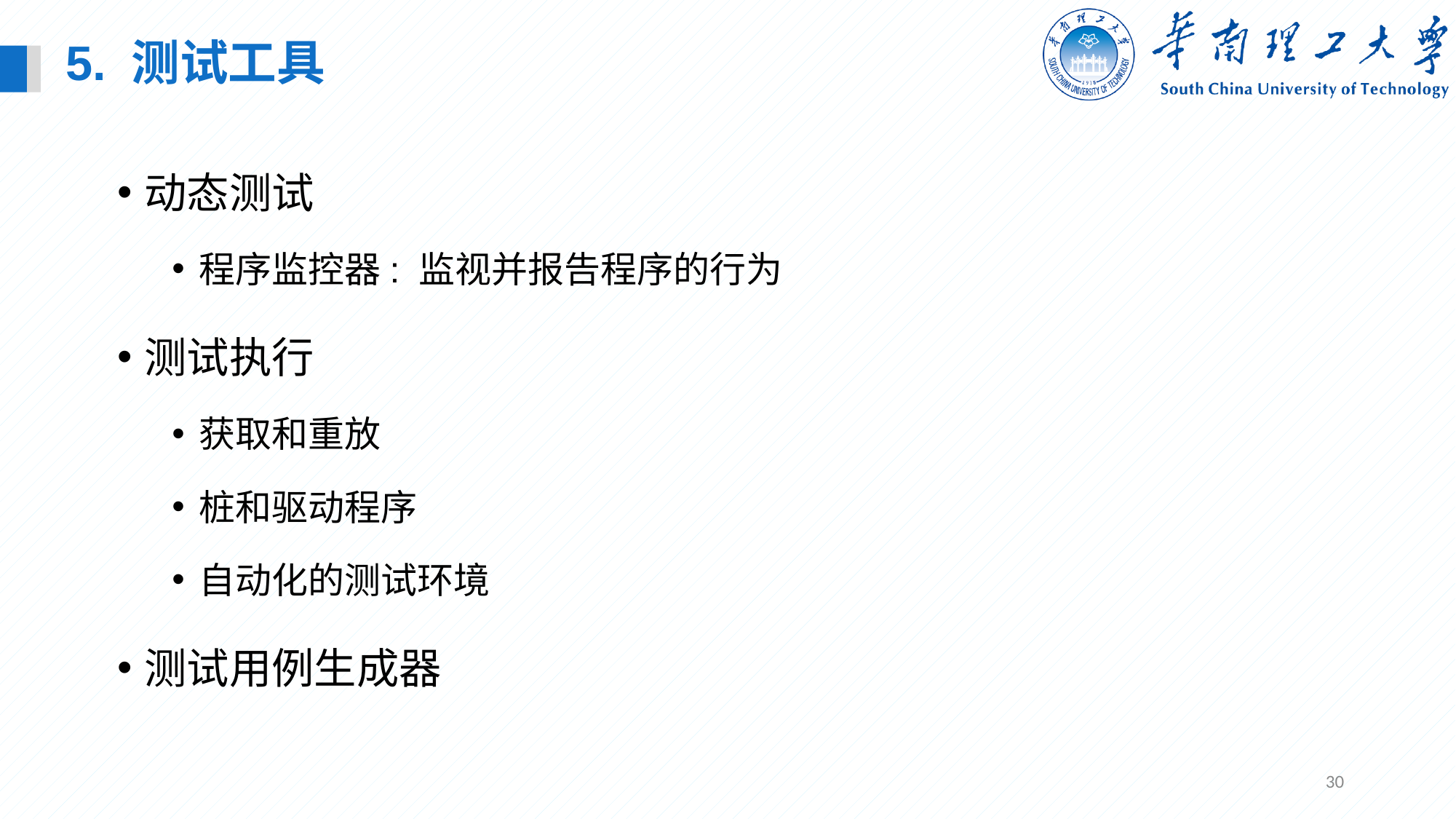

5. 测试工具
动态测试
程序监控器: 监视并报告程序的行为
测试执行
获取和重放
桩和驱动程序
自动化的测试环境
测试用例生成器

30